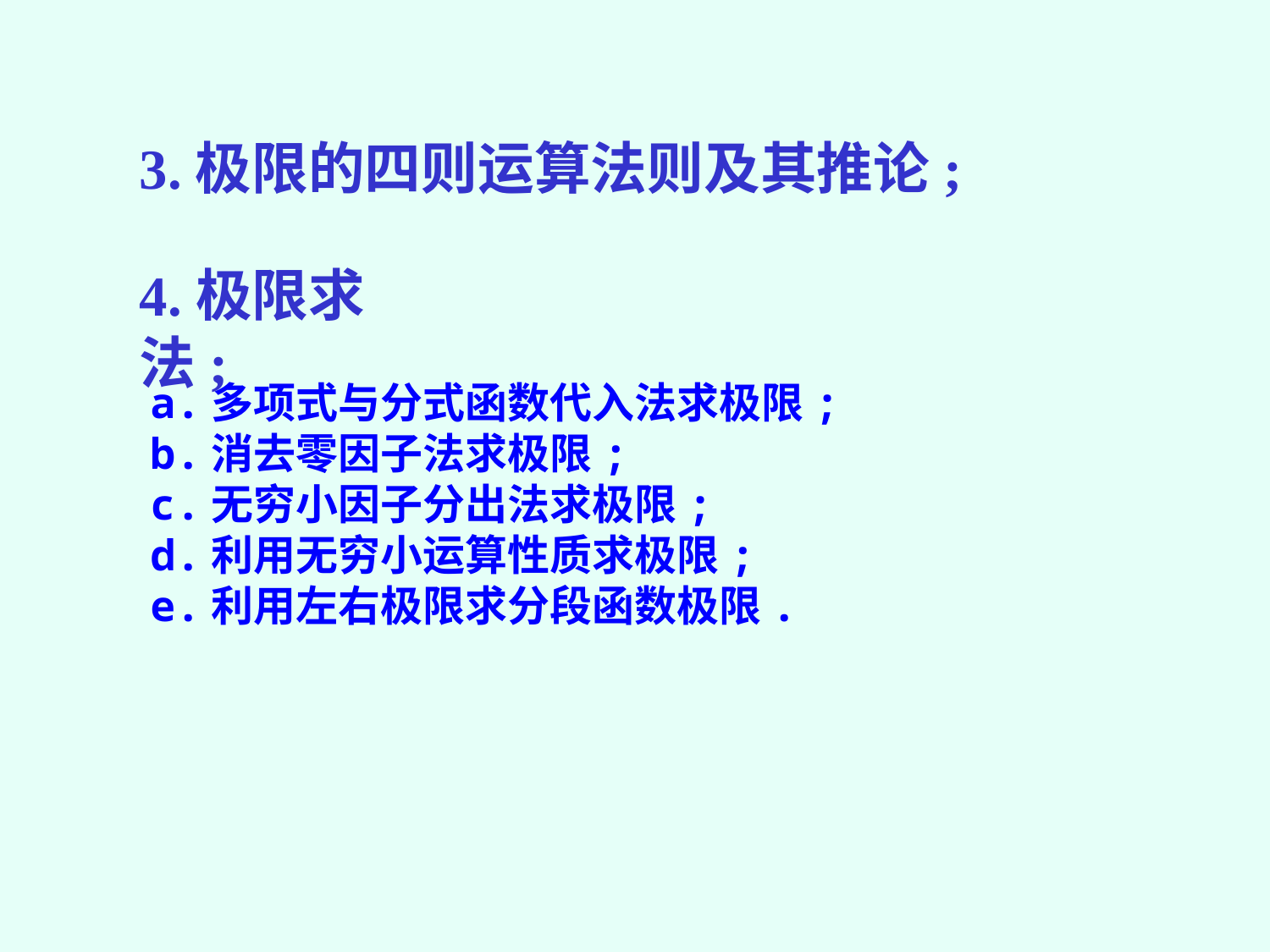

3.极限的四则运算法则及其推论;
4.极限求法;
a.多项式与分式函数代入法求极限;
b.消去零因子法求极限;
c.无穷小因子分出法求极限;
d.利用无穷小运算性质求极限;
e.利用左右极限求分段函数极限.